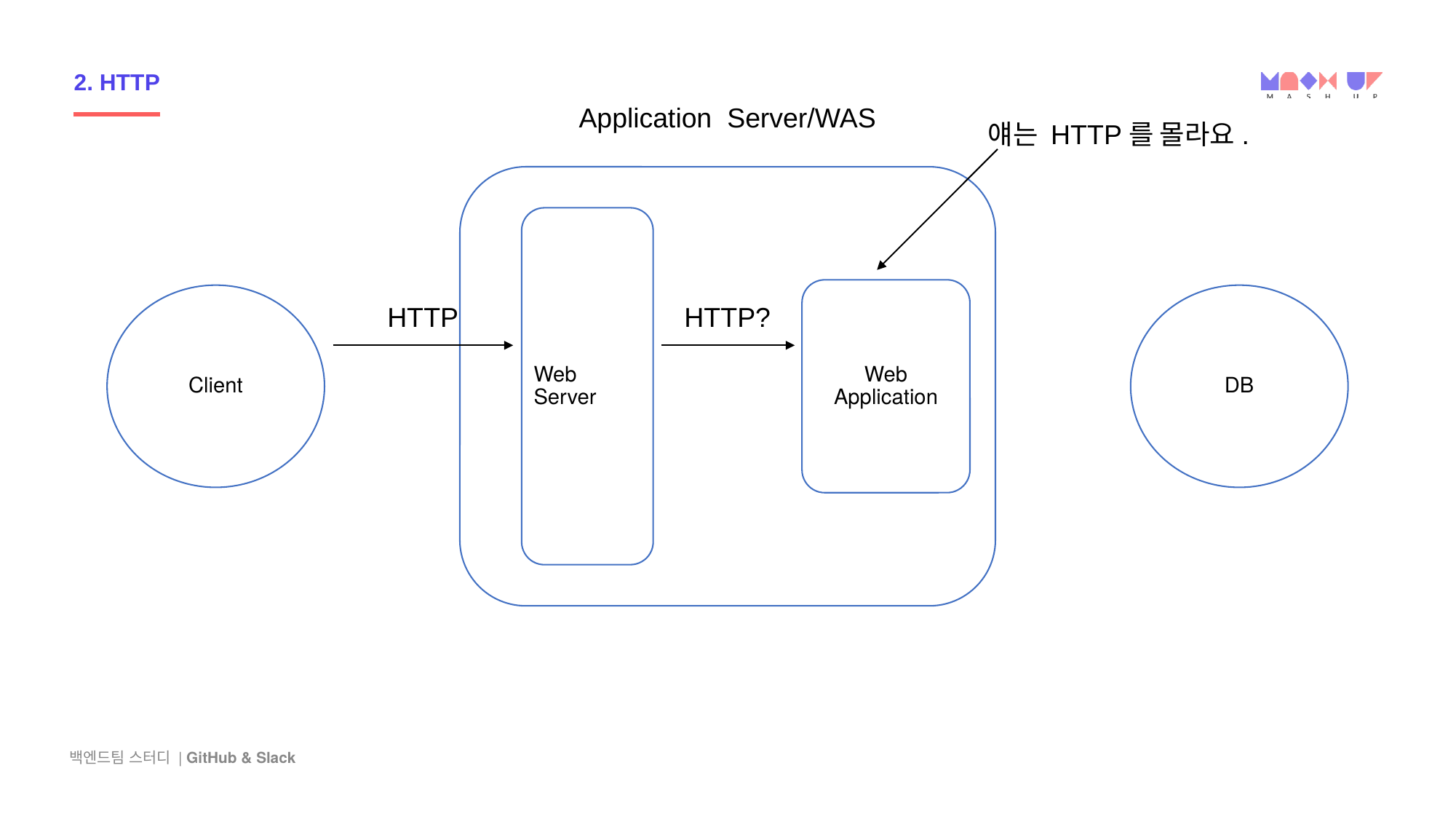

# 2. HTTP
Application  Server/WAS
얘는 HTTP를 몰라요.

Web Server
Web Application
Client
DB
HTTP
HTTP?

24